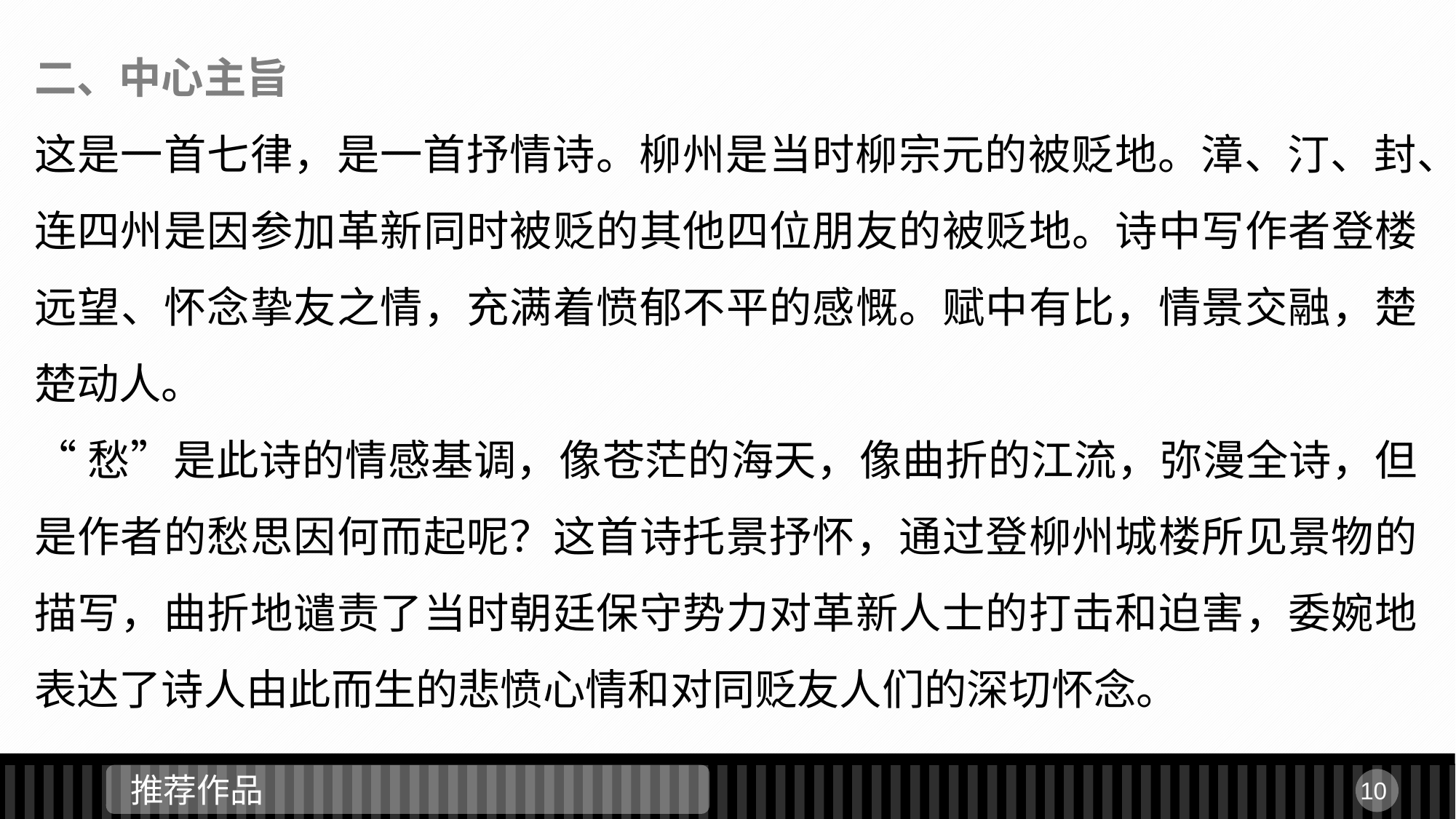

二、中心主旨
这是一首七律，是一首抒情诗。柳州是当时柳宗元的被贬地。漳、汀、封、连四州是因参加革新同时被贬的其他四位朋友的被贬地。诗中写作者登楼远望、怀念挚友之情，充满着愤郁不平的感慨。赋中有比，情景交融，楚楚动人。
“愁”是此诗的情感基调，像苍茫的海天，像曲折的江流，弥漫全诗，但是作者的愁思因何而起呢？这首诗托景抒怀，通过登柳州城楼所见景物的描写，曲折地谴责了当时朝廷保守势力对革新人士的打击和迫害，委婉地表达了诗人由此而生的悲愤心情和对同贬友人们的深切怀念。